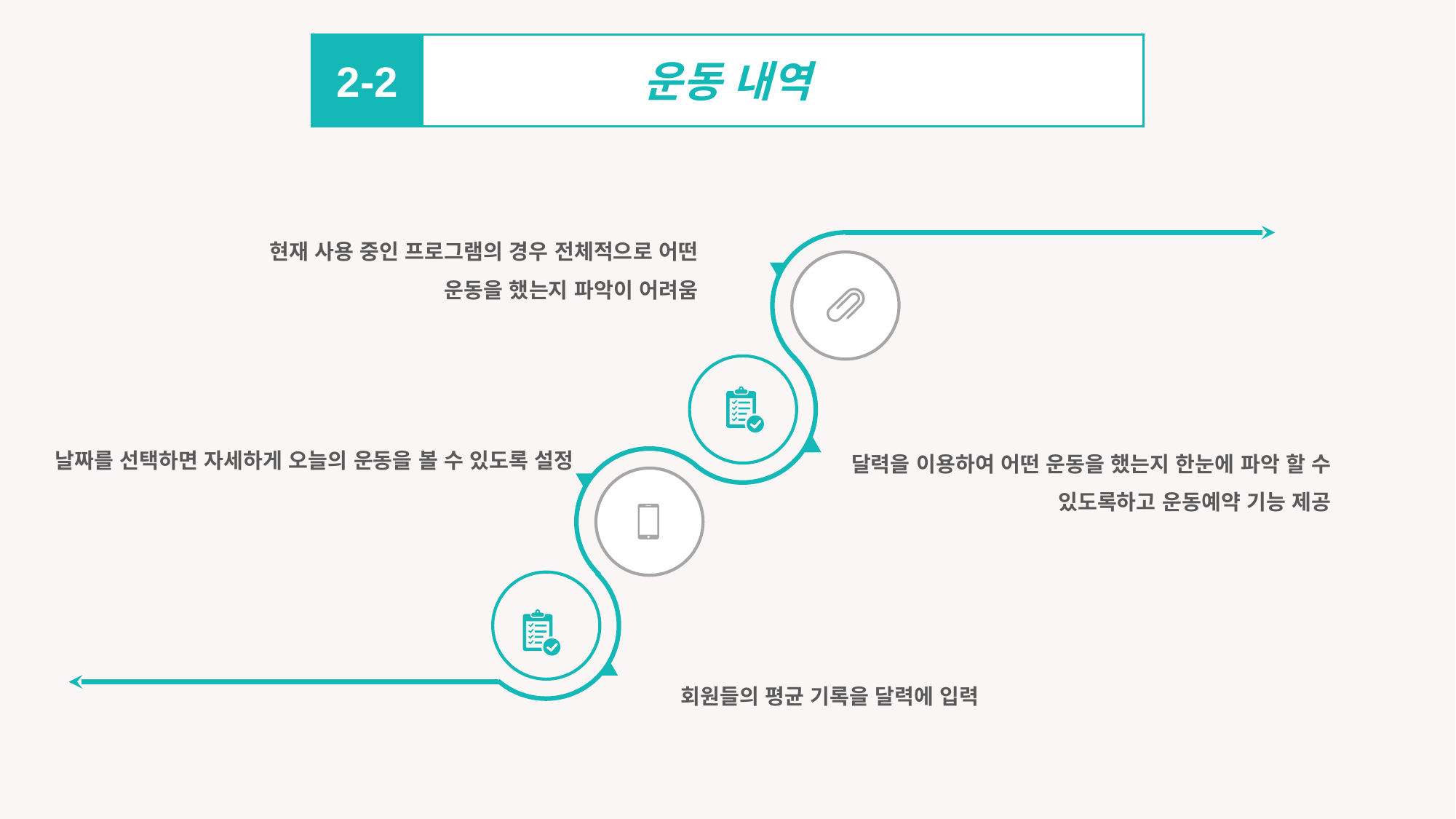

운동 내역
2-2
현재 사용 중인 프로그램의 경우 전체적으로 어떤 운동을 했는지 파악이 어려움

날짜를 선택하면 자세하게 오늘의 운동을 볼 수 있도록 설정
달력을 이용하여 어떤 운동을 했는지 한눈에 파악 할 수 있도록하고 운동예약 기능 제공

회원들의 평균 기록을 달력에 입력